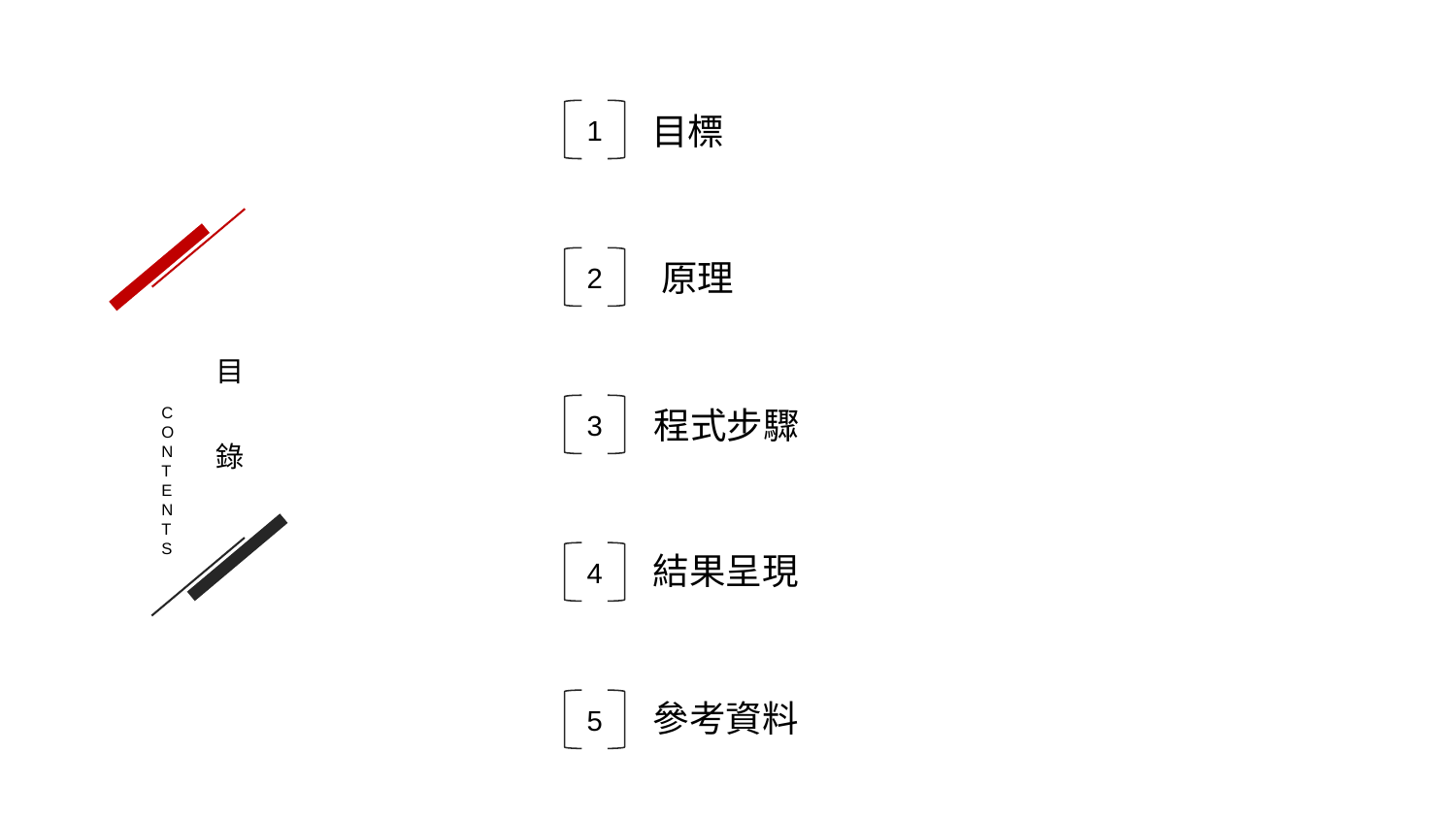

目標
1

原理
2
目
錄

程式步驟
3
CONTENTS

結果呈現
4

參考資料
5